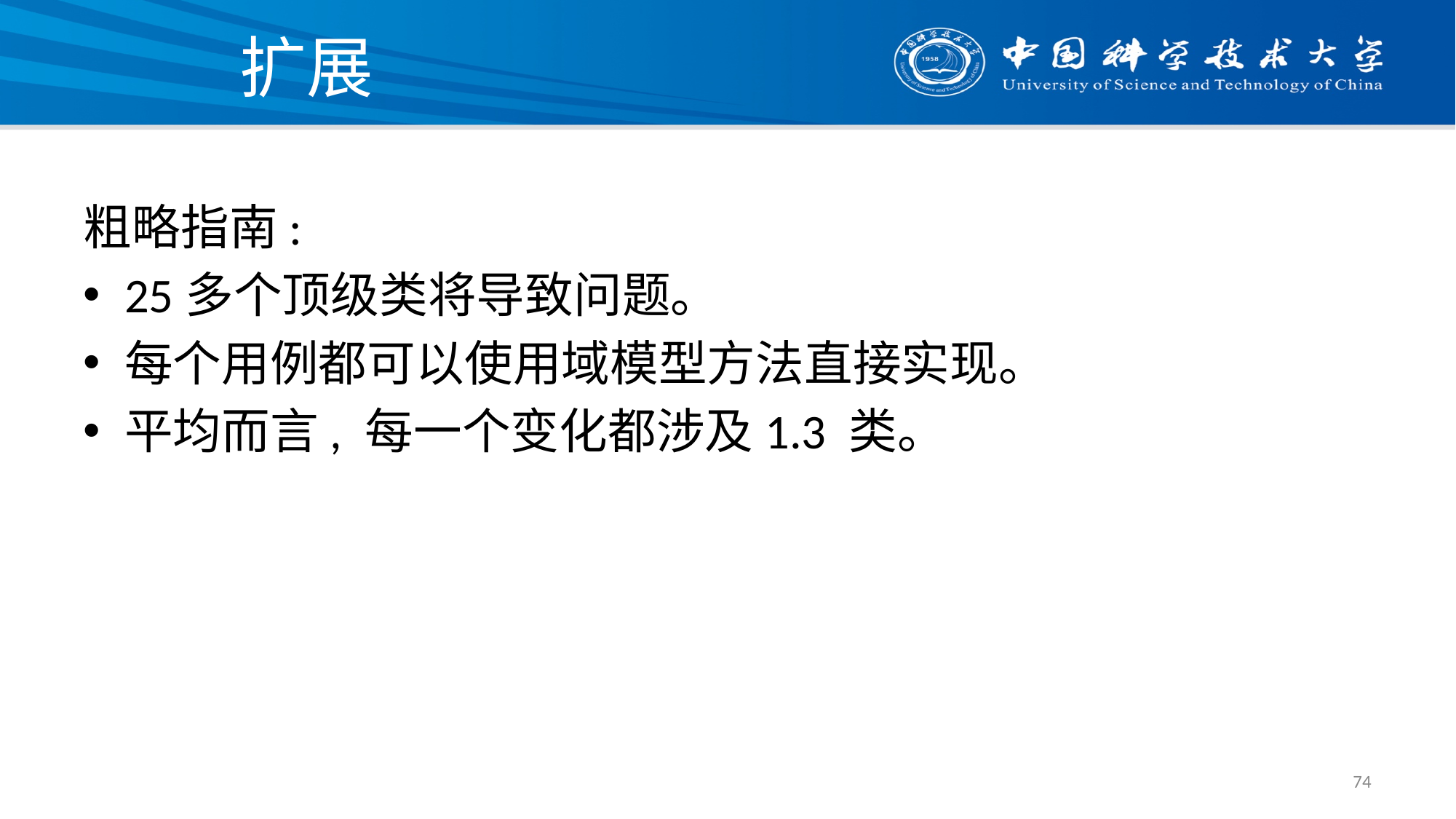

# 扩展
粗略指南:
25多个顶级类将导致问题。
每个用例都可以使用域模型方法直接实现。
平均而言, 每一个变化都涉及1.3 类。
74